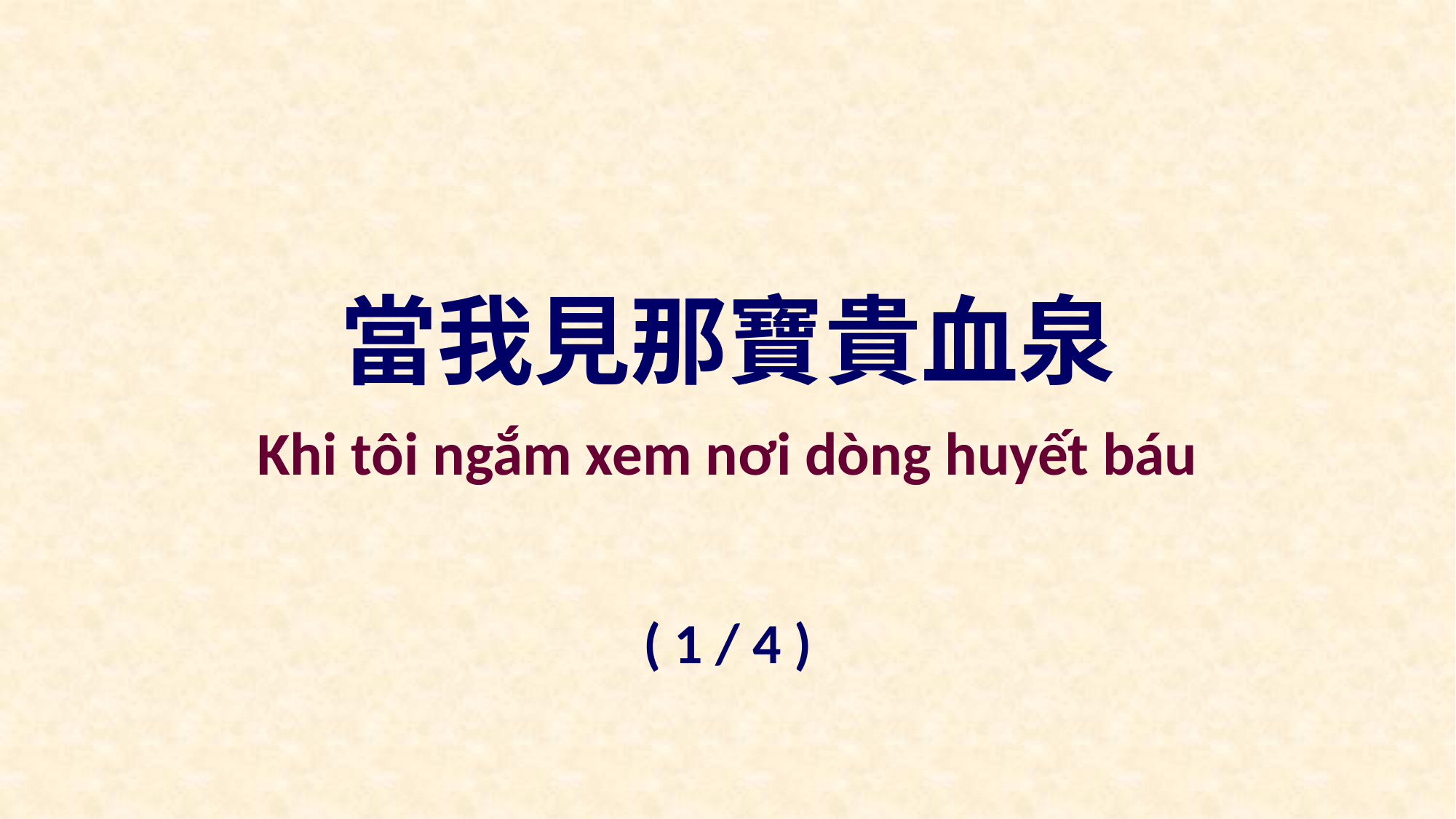

當我見那寶貴血泉
Khi tôi ngắm xem nơi dòng huyết báu
( 1 / 4 )